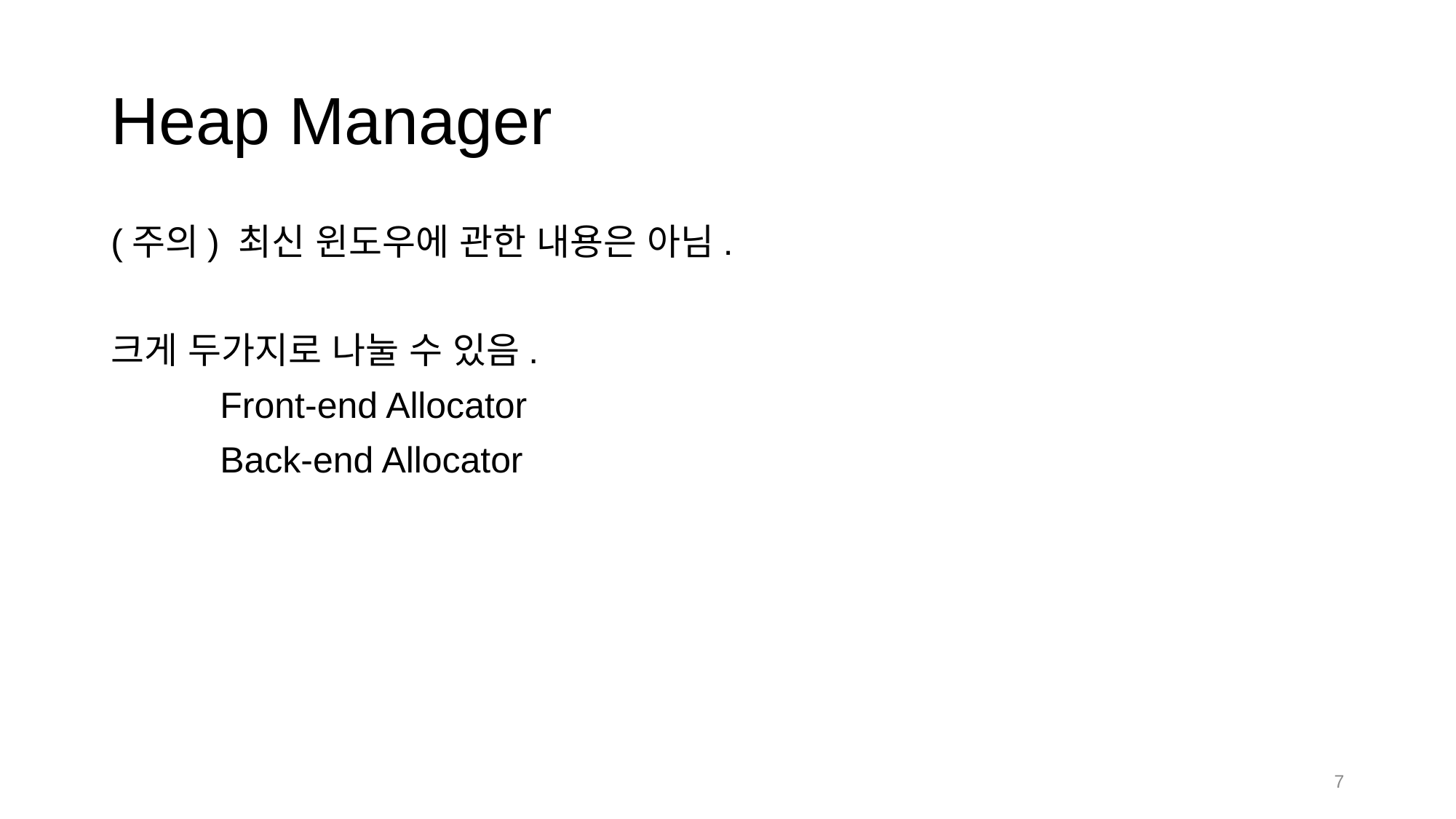

# Heap Manager
(주의) 최신 윈도우에 관한 내용은 아님.

크게 두가지로 나눌 수 있음.
	Front-end Allocator
	Back-end Allocator
7